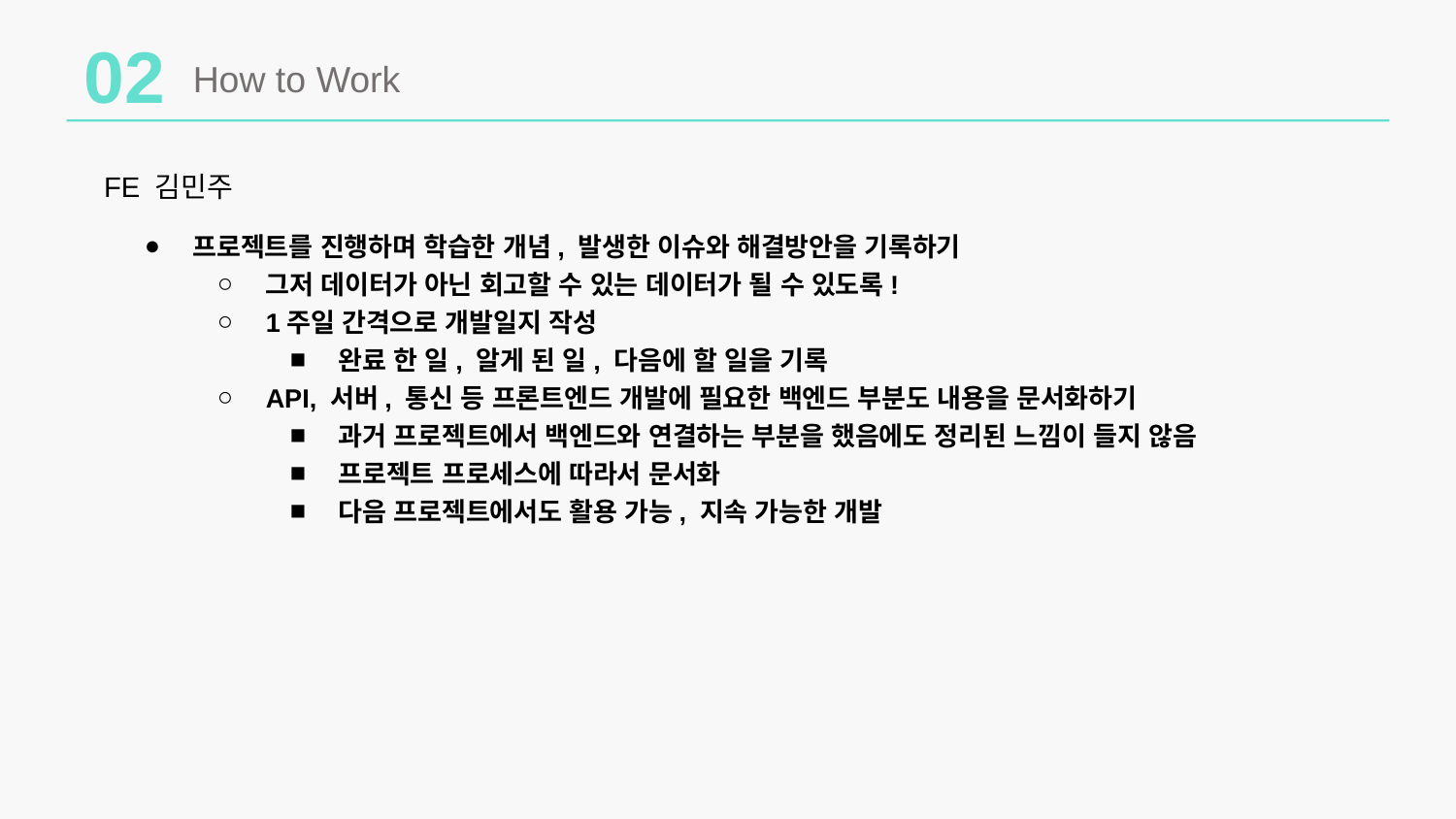

02
How to Work

FE 김민주
프로젝트를 진행하며 학습한 개념, 발생한 이슈와 해결방안을 기록하기
그저 데이터가 아닌 회고할 수 있는 데이터가 될 수 있도록!
1주일 간격으로 개발일지 작성
완료 한 일, 알게 된 일, 다음에 할 일을 기록
API, 서버, 통신 등 프론트엔드 개발에 필요한 백엔드 부분도 내용을 문서화하기
과거 프로젝트에서 백엔드와 연결하는 부분을 했음에도 정리된 느낌이 들지 않음
프로젝트 프로세스에 따라서 문서화
다음 프로젝트에서도 활용 가능, 지속 가능한 개발